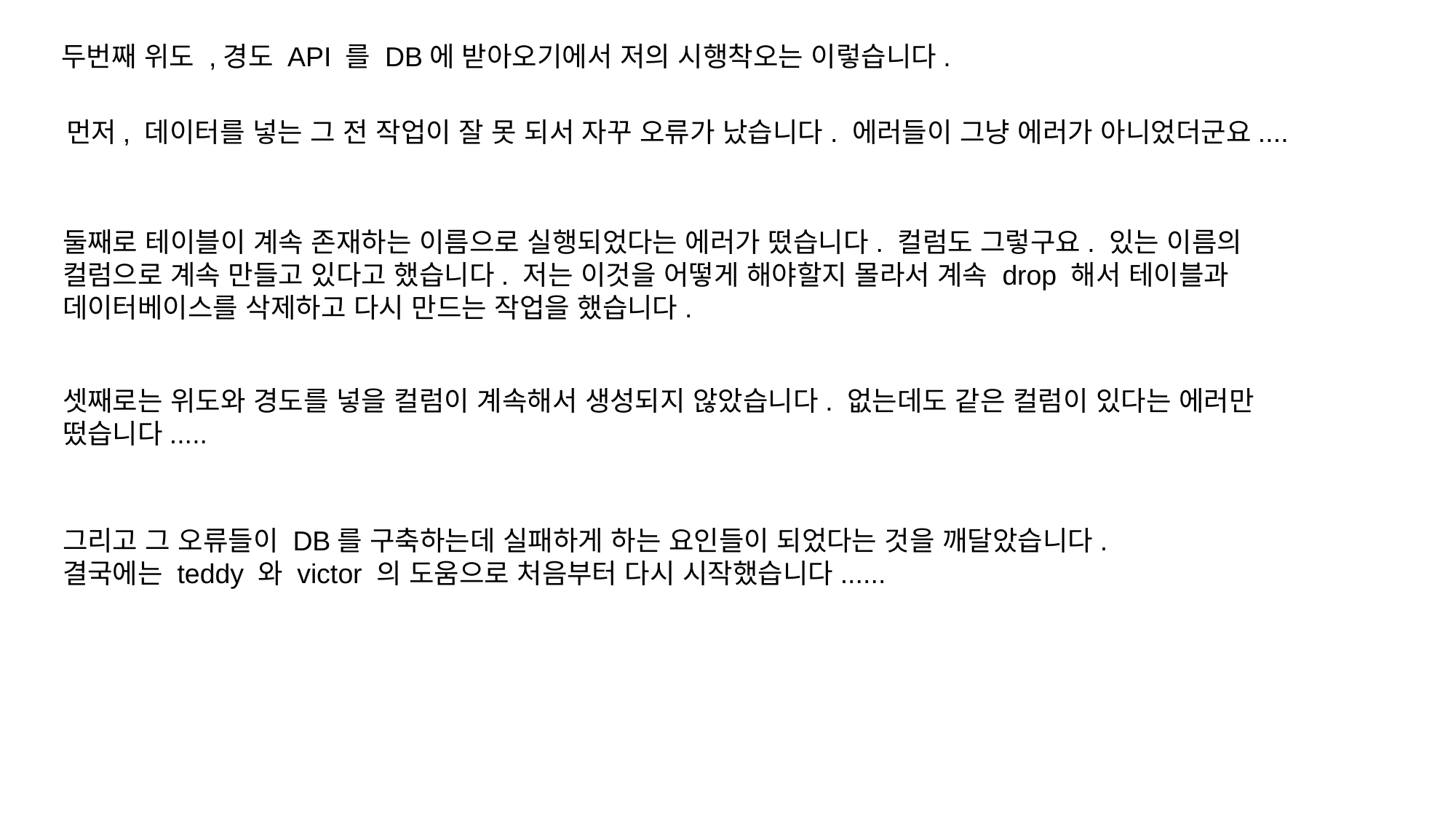

두번째 위도 ,경도 API 를 DB에 받아오기에서 저의 시행착오는 이렇습니다.
먼저, 데이터를 넣는 그 전 작업이 잘 못 되서 자꾸 오류가 났습니다. 에러들이 그냥 에러가 아니었더군요....

둘째로 테이블이 계속 존재하는 이름으로 실행되었다는 에러가 떴습니다. 컬럼도 그렇구요. 있는 이름의 컬럼으로 계속 만들고 있다고 했습니다. 저는 이것을 어떻게 해야할지 몰라서 계속 drop 해서 테이블과 데이터베이스를 삭제하고 다시 만드는 작업을 했습니다.
셋째로는 위도와 경도를 넣을 컬럼이 계속해서 생성되지 않았습니다. 없는데도 같은 컬럼이 있다는 에러만 떴습니다.....
그리고 그 오류들이 DB를 구축하는데 실패하게 하는 요인들이 되었다는 것을 깨달았습니다.
결국에는 teddy 와 victor 의 도움으로 처음부터 다시 시작했습니다......